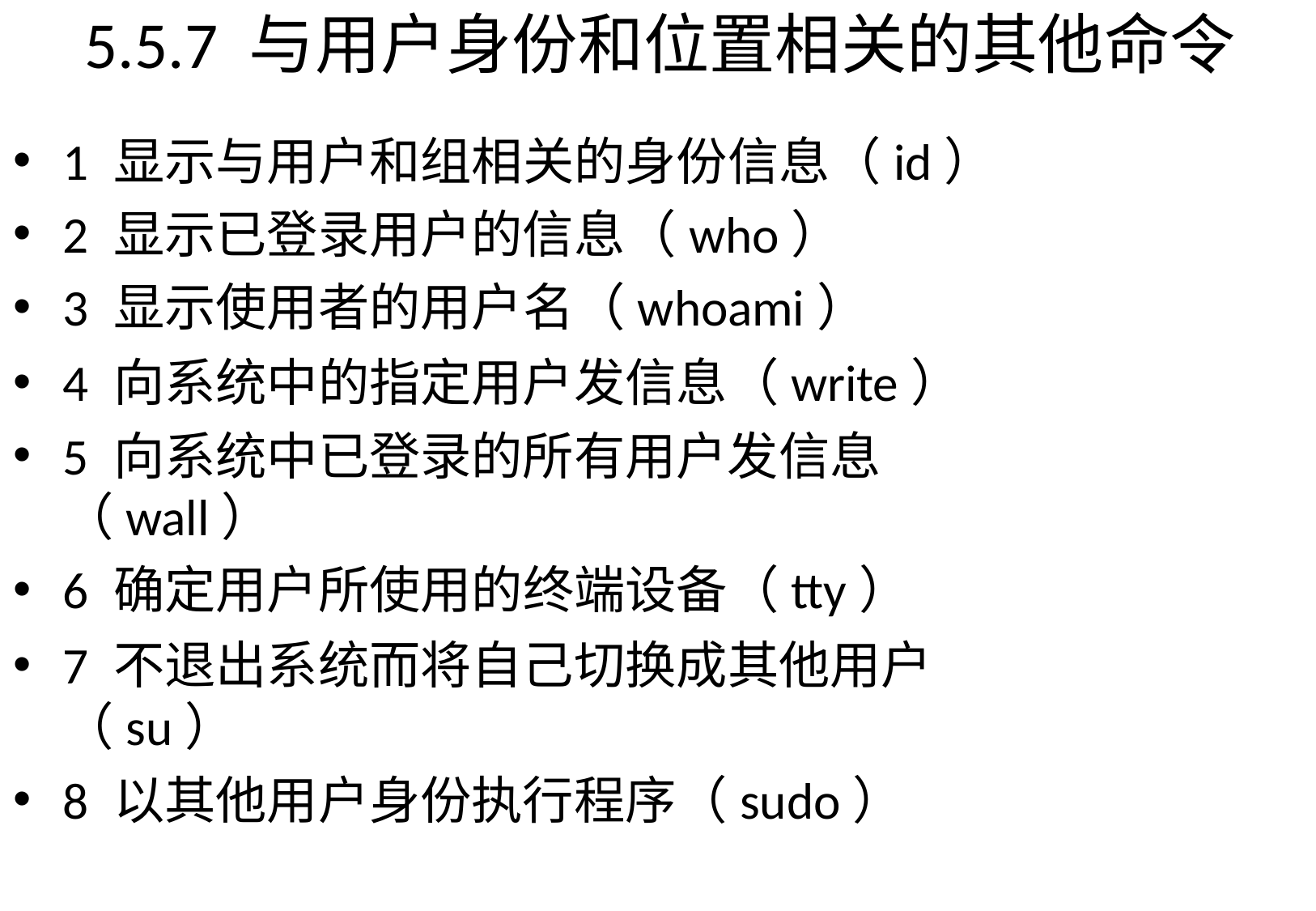

# 5.5.7	与用户身份和位置相关的其他命令
1	显示与用户和组相关的身份信息（id）
2	显示已登录用户的信息（who）
3	显示使用者的用户名（whoami）
4	向系统中的指定用户发信息（write）
5	向系统中已登录的所有用户发信息（wall）
6	确定用户所使用的终端设备（tty）
7	不退出系统而将自己切换成其他用户（su）
8	以其他用户身份执行程序（sudo）